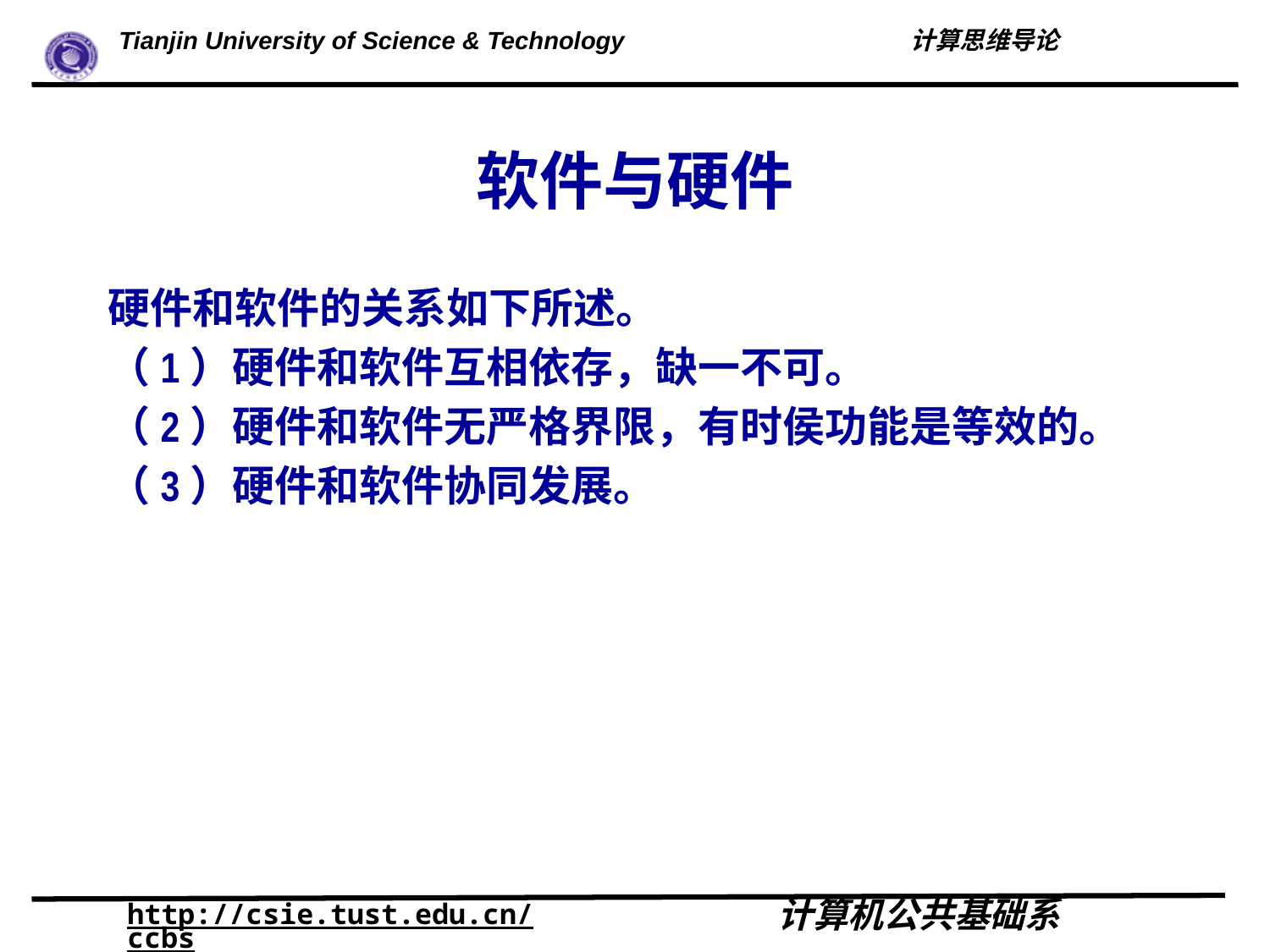

# 软件与硬件
硬件和软件的关系如下所述。
（1）硬件和软件互相依存，缺一不可。
（2）硬件和软件无严格界限，有时侯功能是等效的。
（3）硬件和软件协同发展。